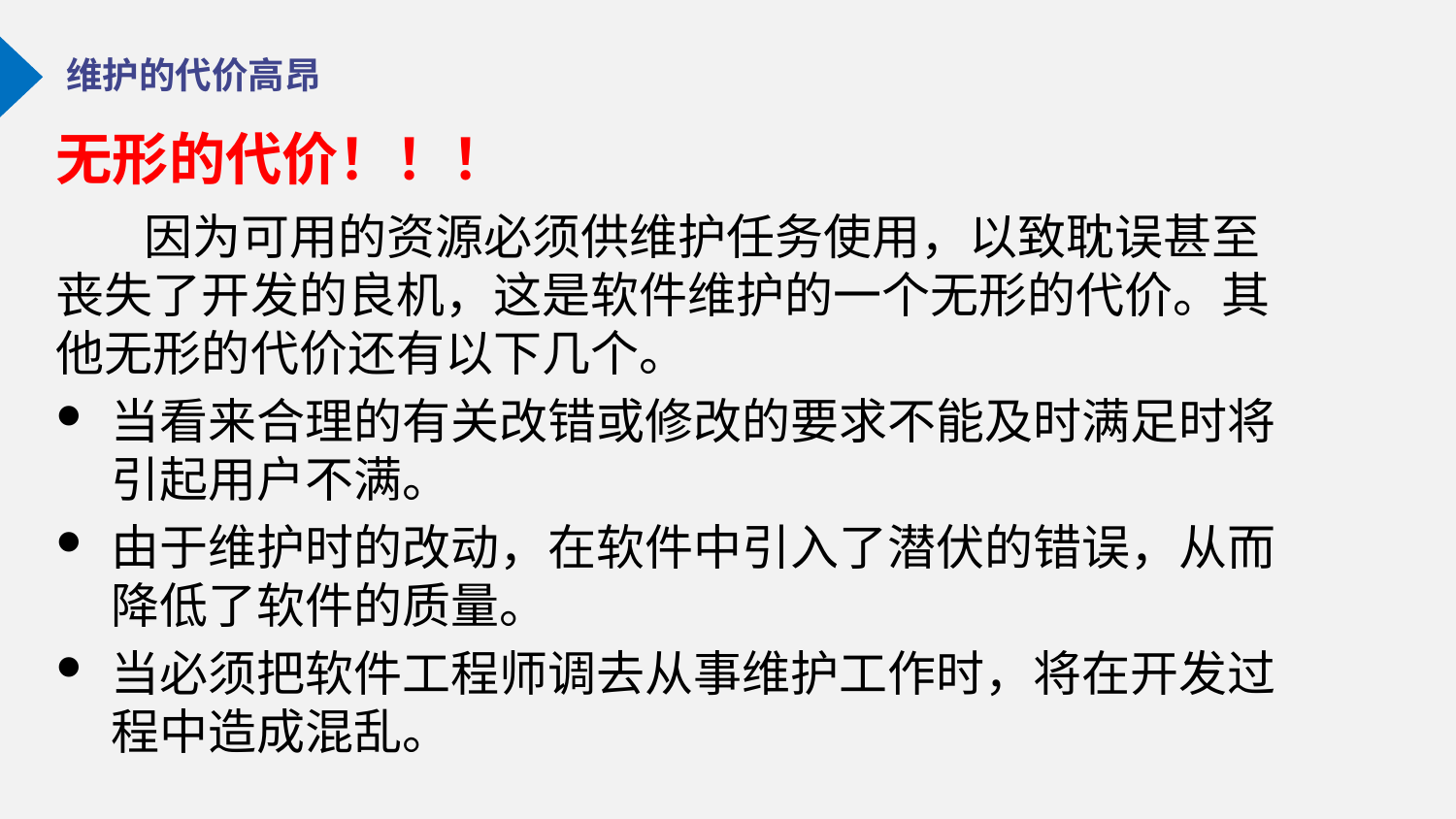

维护的代价高昂
无形的代价！！！
       因为可用的资源必须供维护任务使用，以致耽误甚至丧失了开发的良机，这是软件维护的一个无形的代价。其他无形的代价还有以下几个。
当看来合理的有关改错或修改的要求不能及时满足时将引起用户不满。
由于维护时的改动，在软件中引入了潜伏的错误，从而降低了软件的质量。
当必须把软件工程师调去从事维护工作时，将在开发过程中造成混乱。